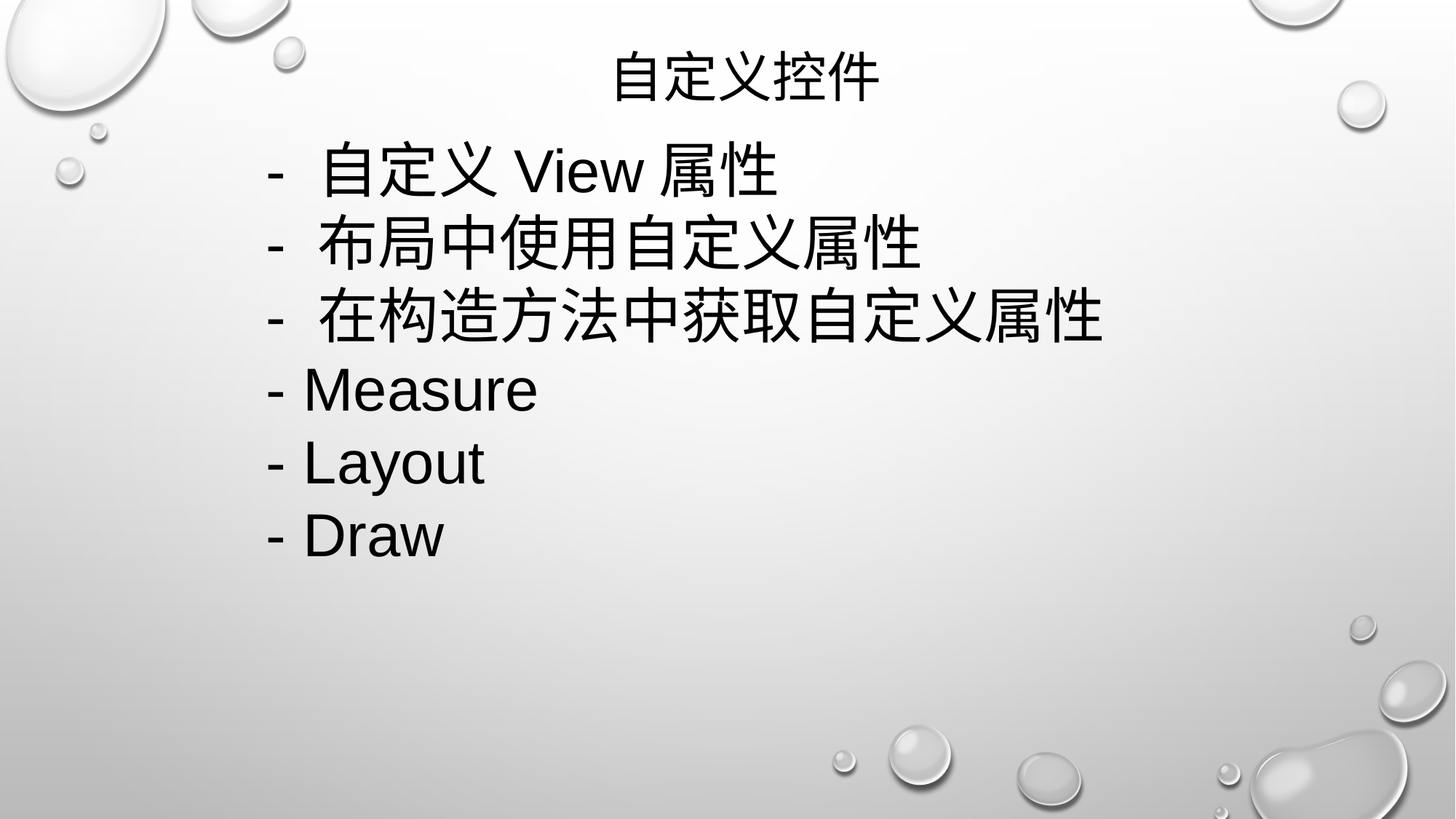

自定义控件
	- 自定义View属性
	- 布局中使用自定义属性
	- 在构造方法中获取自定义属性
	- Measure
	- Layout
	- Draw